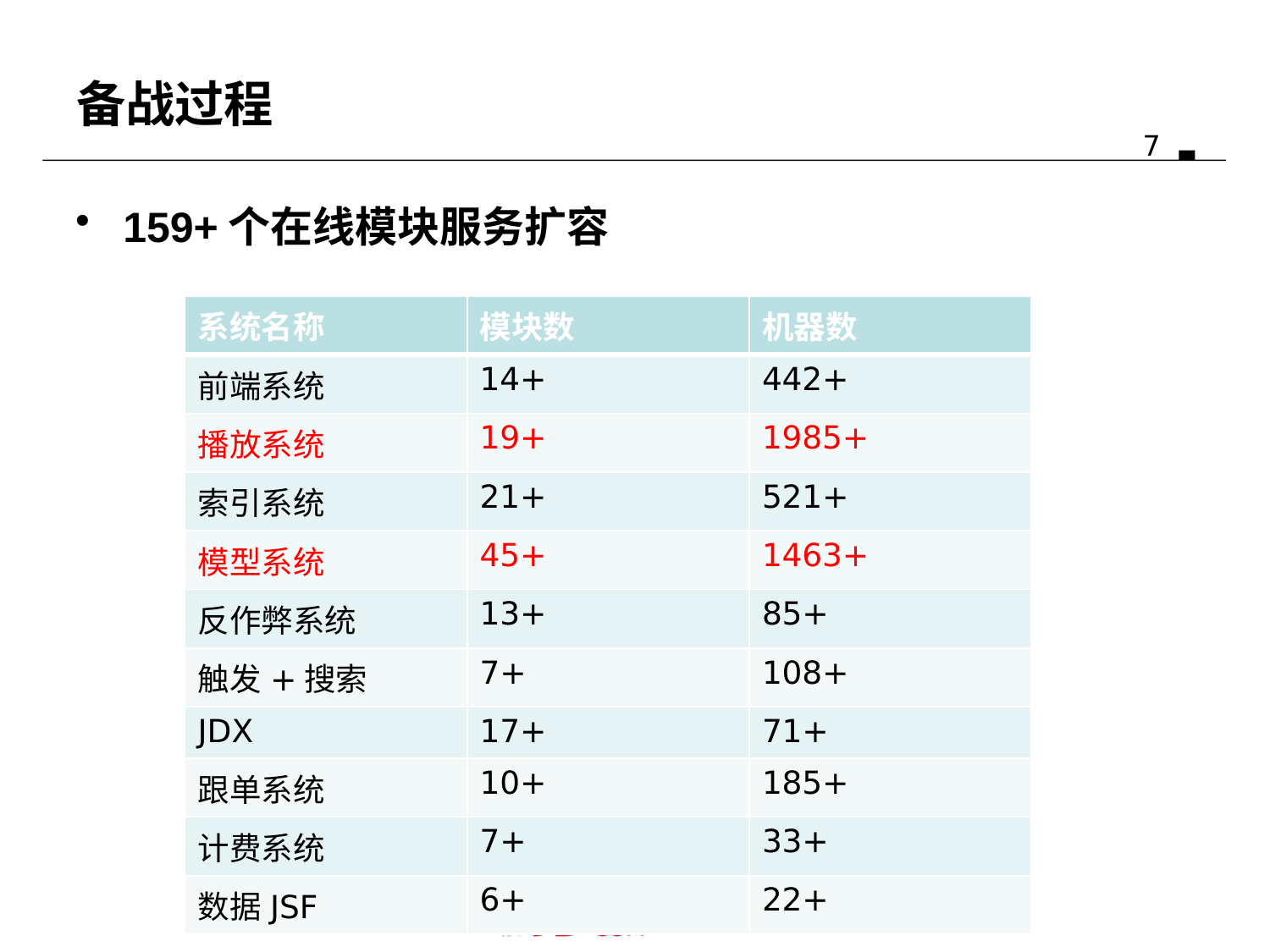

# 备战过程
159+个在线模块服务扩容
| 系统名称 | 模块数 | 机器数 |
| --- | --- | --- |
| 前端系统 | 14+ | 442+ |
| 播放系统 | 19+ | 1985+ |
| 索引系统 | 21+ | 521+ |
| 模型系统 | 45+ | 1463+ |
| 反作弊系统 | 13+ | 85+ |
| 触发+搜索 | 7+ | 108+ |
| JDX | 17+ | 71+ |
| 跟单系统 | 10+ | 185+ |
| 计费系统 | 7+ | 33+ |
| 数据JSF | 6+ | 22+ |